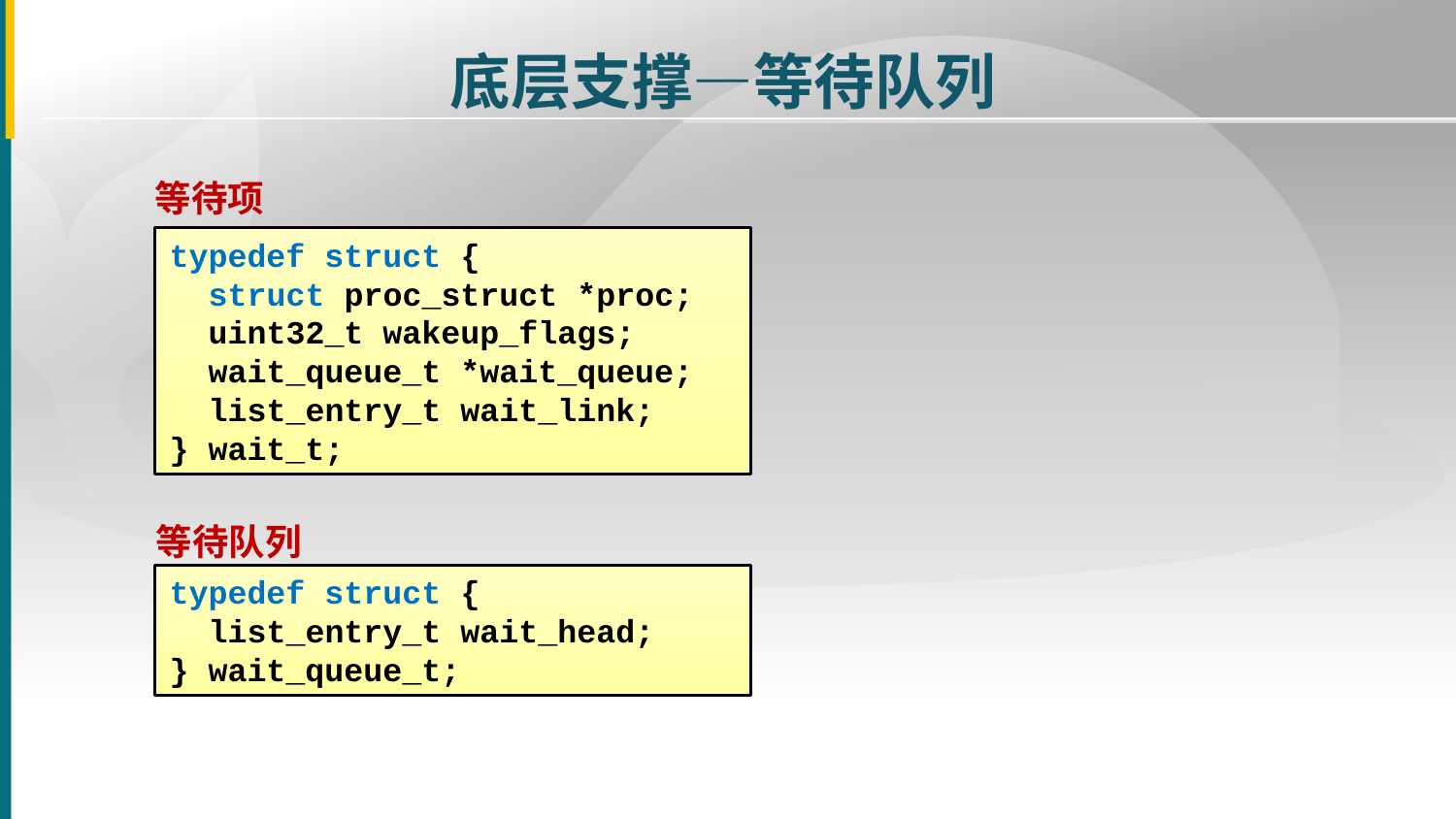

底层支撑—等待队列
等待项
typedef struct {
  struct proc_struct *proc;
  uint32_t wakeup_flags;
  wait_queue_t *wait_queue;
  list_entry_t wait_link;
} wait_t;
等待队列
typedef struct {
  list_entry_t wait_head;
} wait_queue_t;